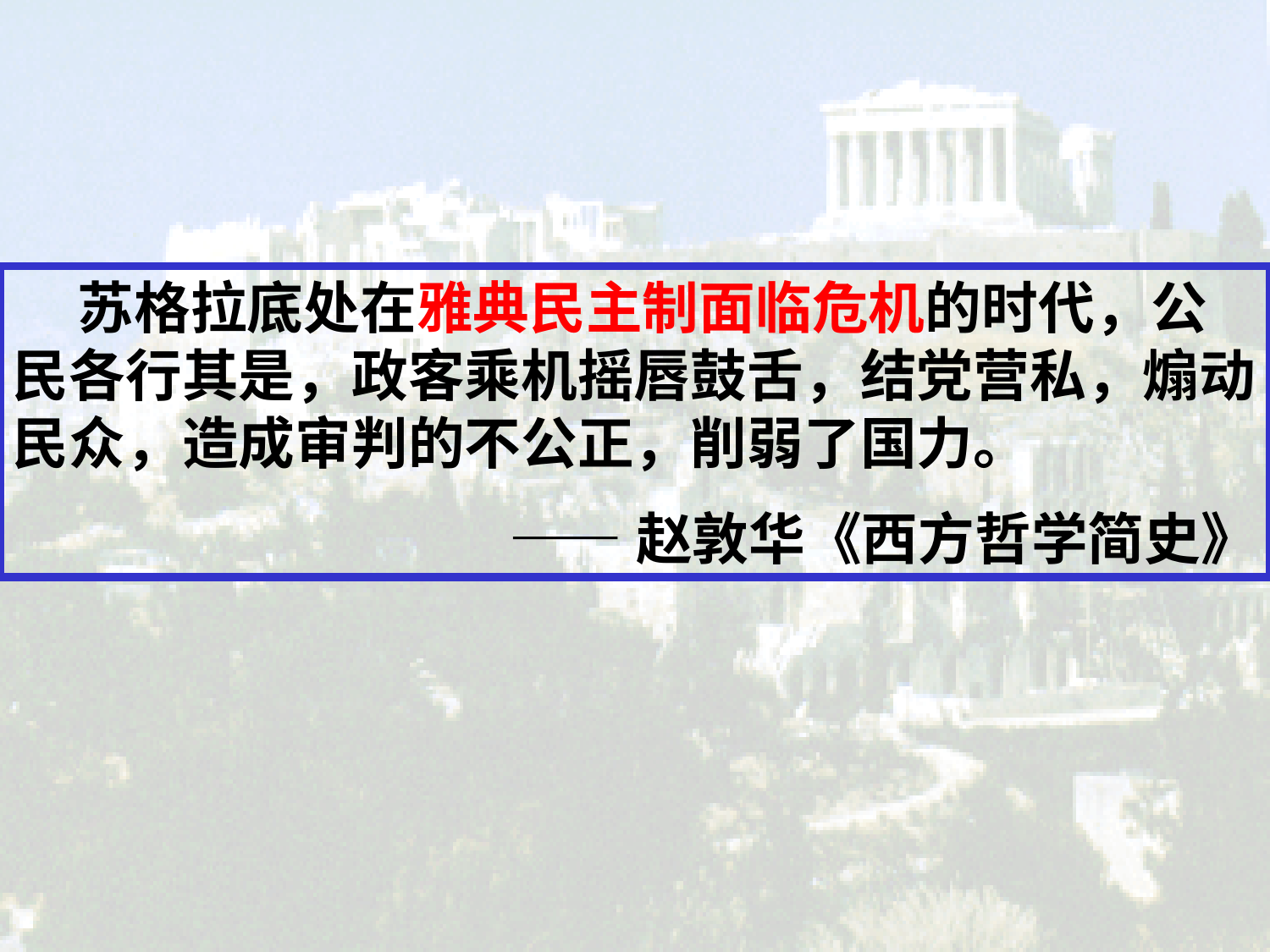

苏格拉底处在雅典民主制面临危机的时代，公民各行其是，政客乘机摇唇鼓舌，结党营私，煽动民众，造成审判的不公正，削弱了国力。
——赵敦华《西方哲学简史》